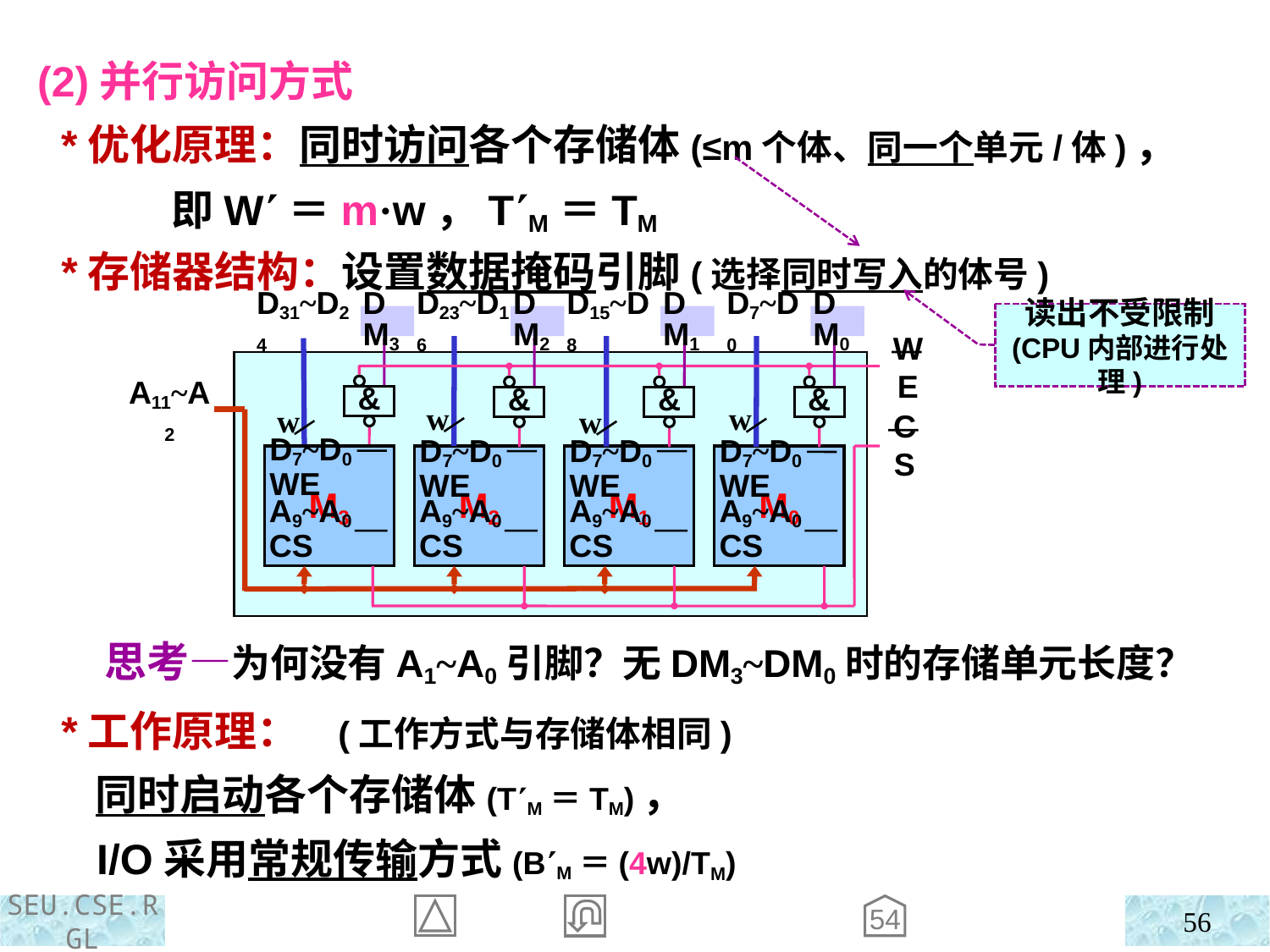

(2)并行访问方式
  *优化原理：同时访问各个存储体(≤m个体、同一个单元/体)，
             即W′＝m·w，T′M＝TM
  *存储器结构：设置数据掩码引脚(选择同时写入的体号)
读出不受限制
(CPU内部进行处理)
D23~D16
DM2
D15~D8
DM1
D7~D0
DM0
D31~D24
DM3

WE

&
&
&
&
A11~A2
w
w
w

w

CS

M3
D7~D0 WE

A9~A0 CS

M2
D7~D0 WE

A9~A0 CS

M1
D7~D0 WE

A9~A0 CS

M0
D7~D0 WE

A9~A0 CS

      思考—为何没有A1~A0引脚？无DM3~DM0时的存储单元长度？
  *工作原理：   (工作方式与存储体相同)
     同时启动各个存储体(T′M＝TM)，
     I/O采用常规传输方式(B′M＝(4w)/TM)
54

56